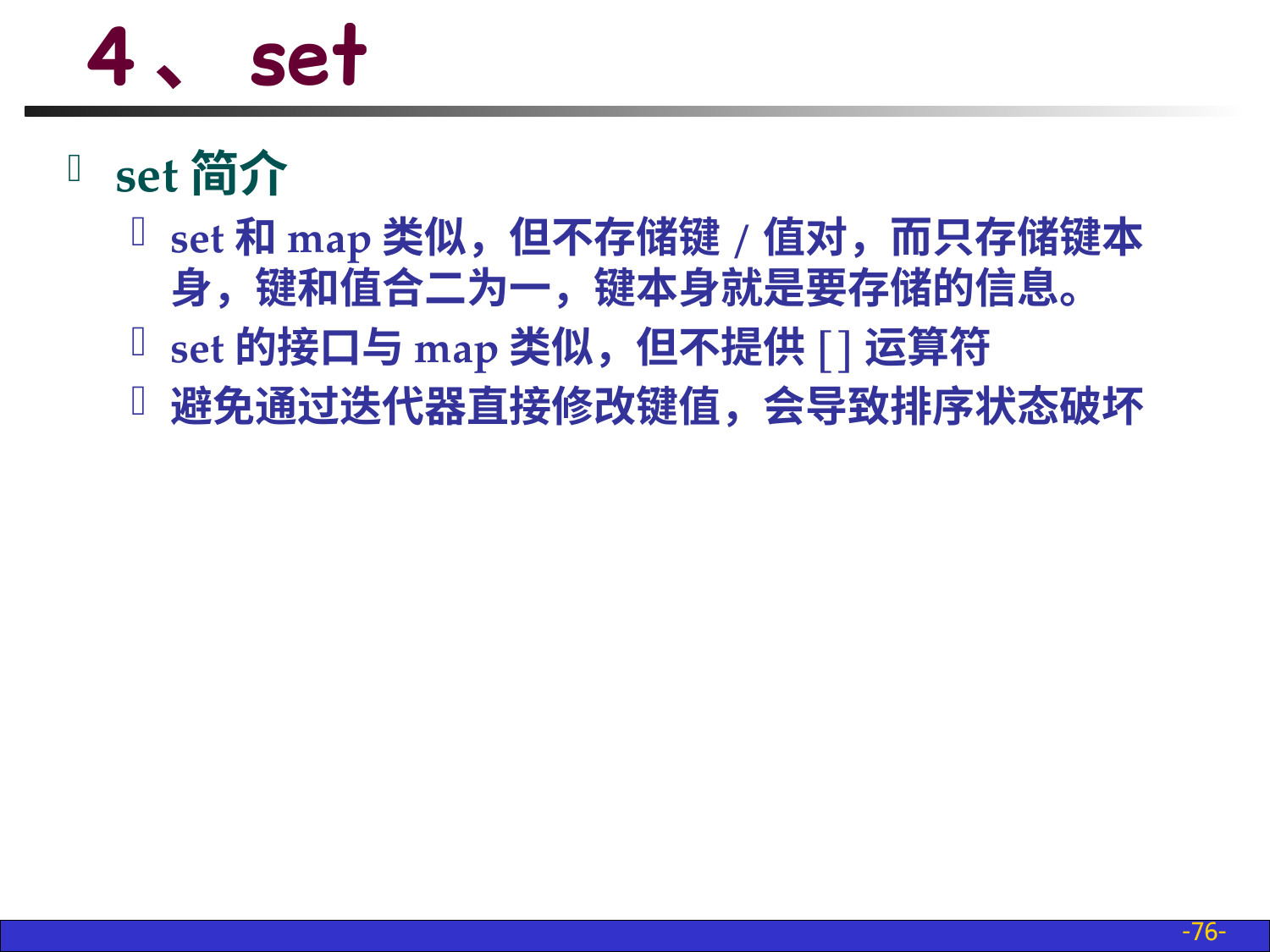

# 4、set
set简介
set和map类似，但不存储键/值对，而只存储键本身，键和值合二为一，键本身就是要存储的信息。
set的接口与map类似，但不提供[]运算符
避免通过迭代器直接修改键值，会导致排序状态破坏
-76-